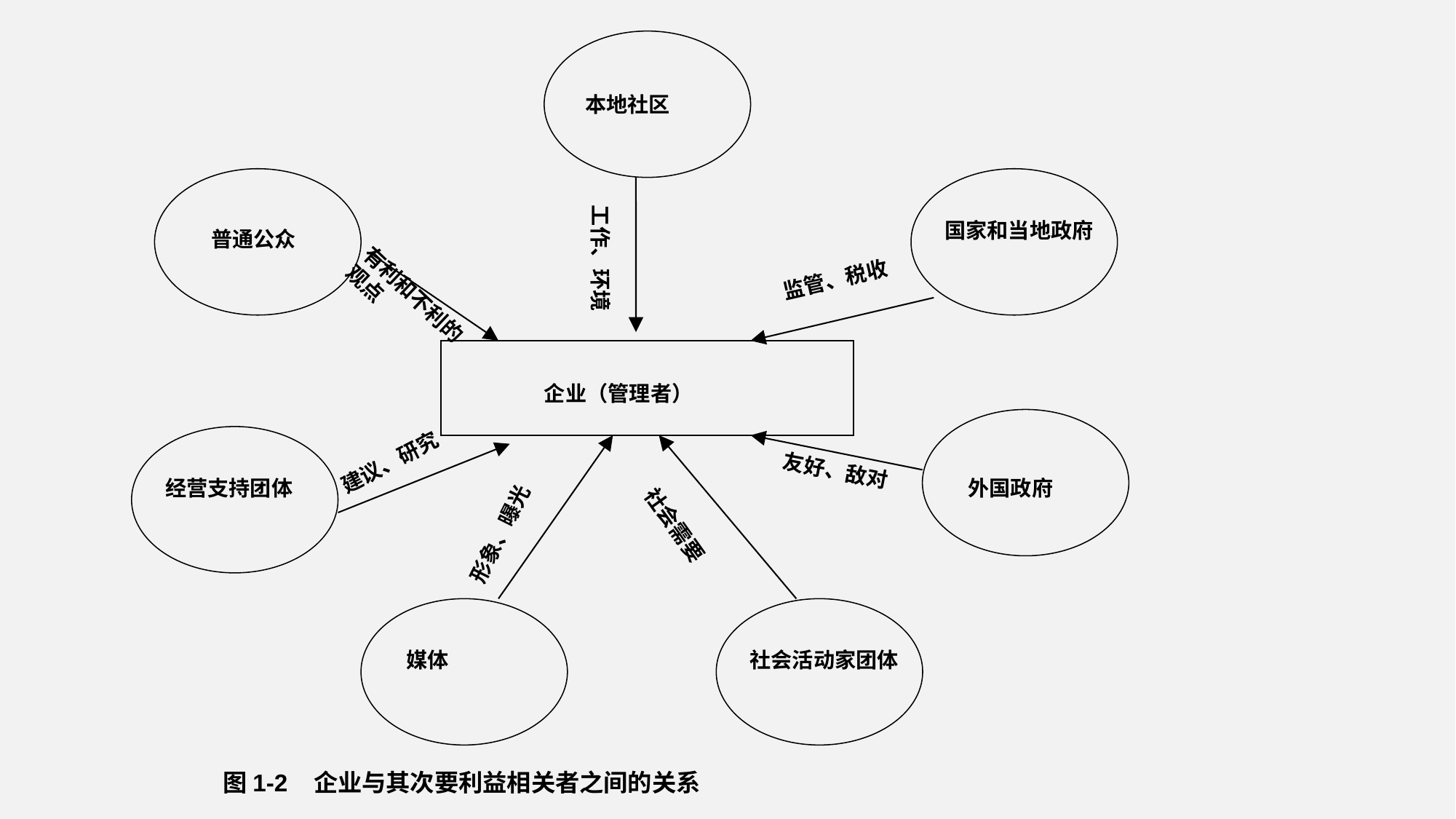

本地社区

工作、环境
国家和当地政府
普通公众
有利和不利的观点

监管、税收

企业（管理者）

建议、研究

友好、敌对
外国政府
经营支持团体
社会需要
形象、曝光

媒体
社会活动家团体
图1-2   企业与其次要利益相关者之间的关系